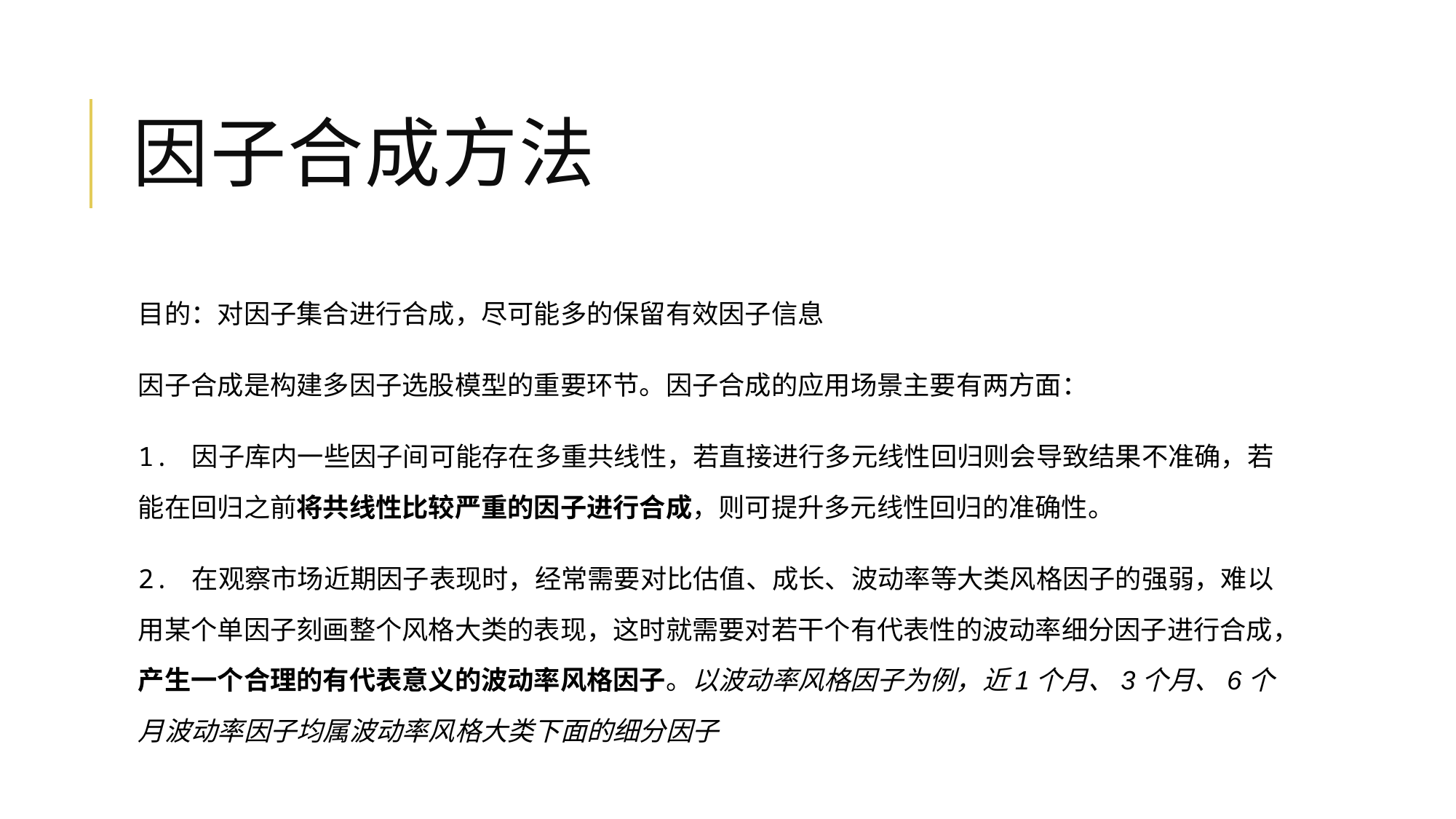

# 因子合成方法
目的：对因子集合进行合成，尽可能多的保留有效因子信息
因子合成是构建多因子选股模型的重要环节。因子合成的应用场景主要有两方面：
1. 因子库内一些因子间可能存在多重共线性，若直接进行多元线性回归则会导致结果不准确，若能在回归之前将共线性比较严重的因子进行合成，则可提升多元线性回归的准确性。
2. 在观察市场近期因子表现时，经常需要对比估值、成长、波动率等大类风格因子的强弱，难以用某个单因子刻画整个风格大类的表现，这时就需要对若干个有代表性的波动率细分因子进行合成，产生一个合理的有代表意义的波动率风格因子。以波动率风格因子为例，近1个月、3个月、6个月波动率因子均属波动率风格大类下面的细分因子